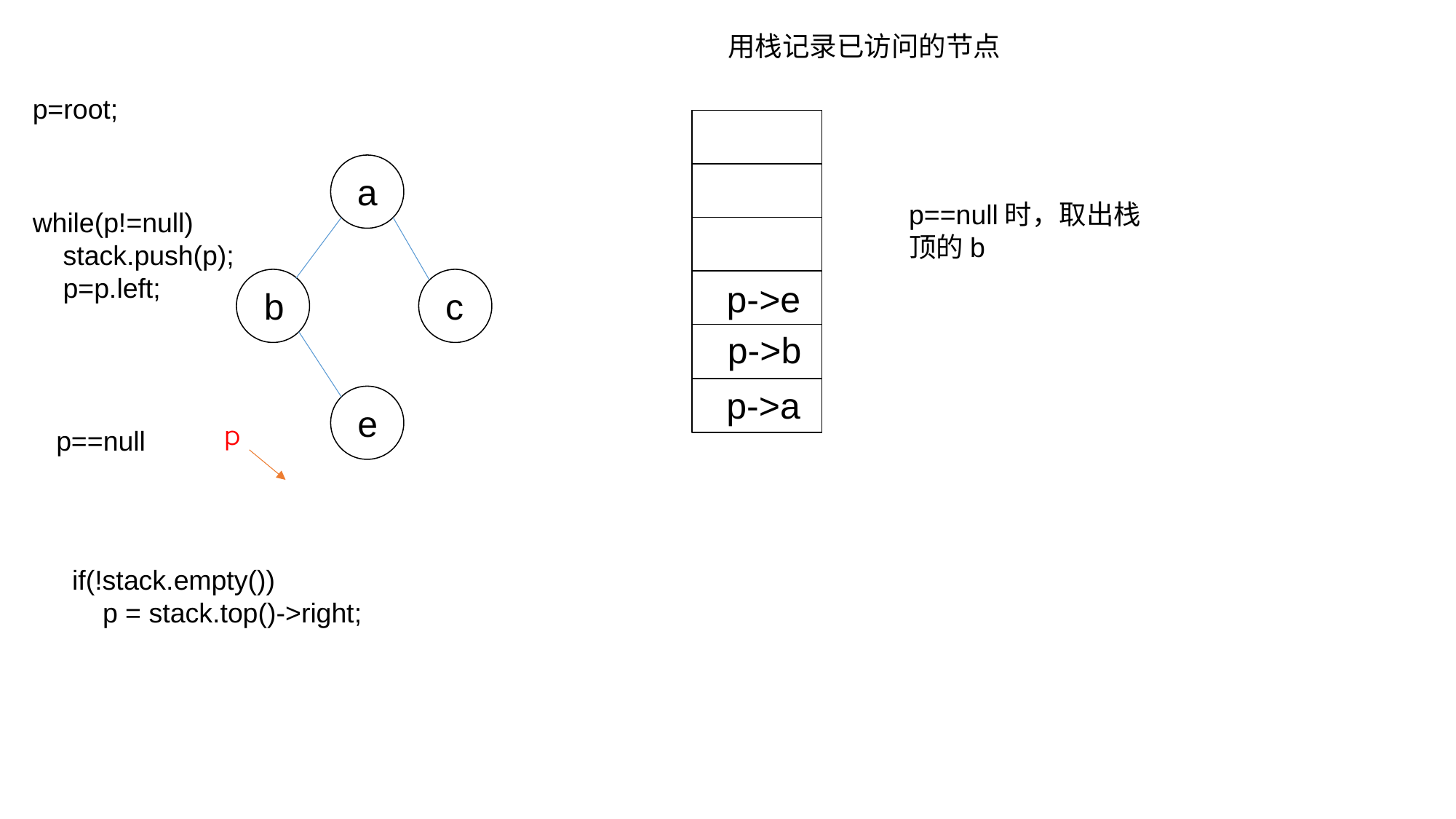

用栈记录已访问的节点
p=root;

a
p==null时，取出栈顶的b
while(p!=null)
    stack.push(p);
    p=p.left;

p->e
b
c
p->b

p->a

e
p
p==null
if(!stack.empty())
    p = stack.top()->right;